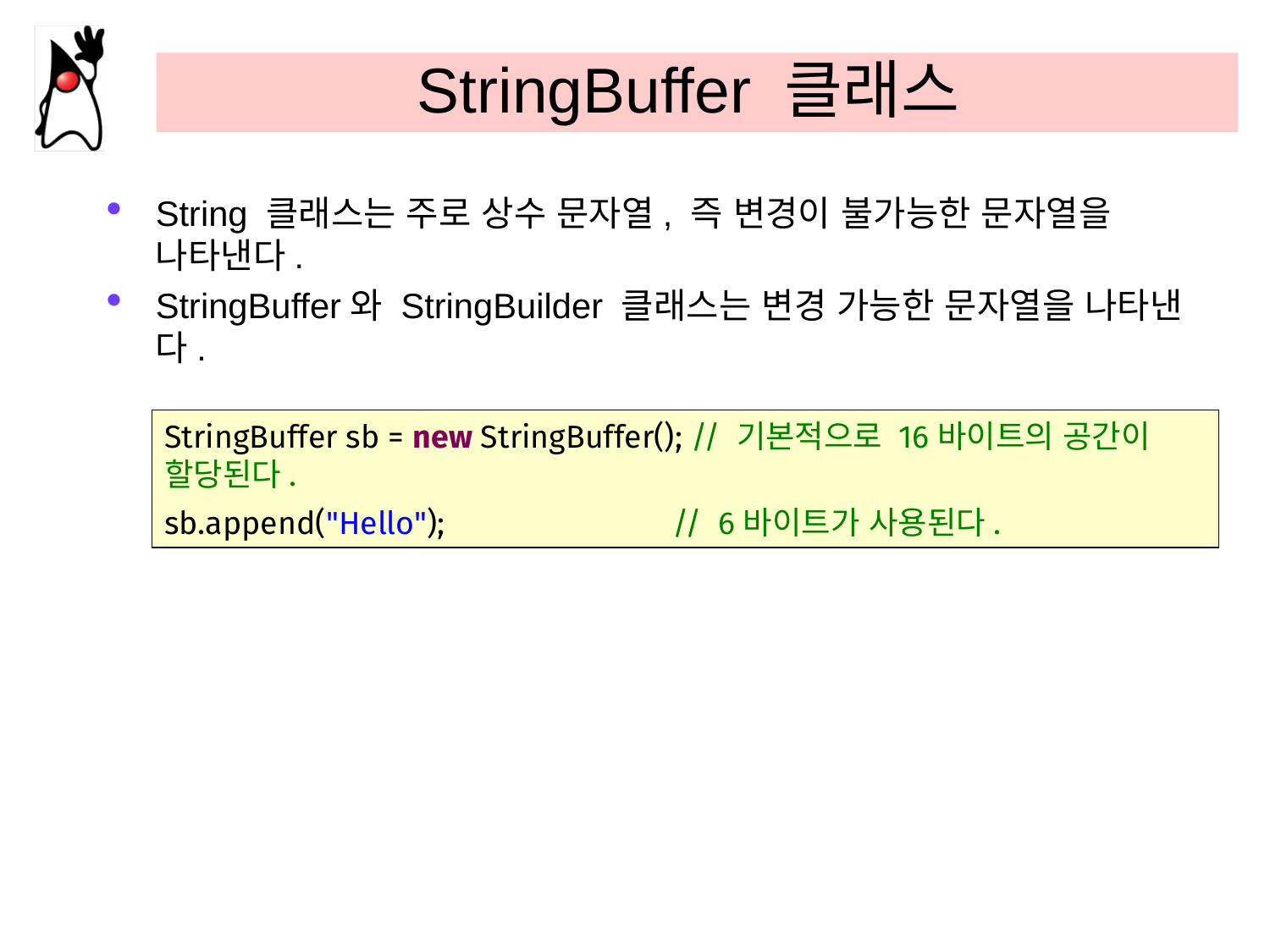

# StringBuffer 클래스
String 클래스는 주로 상수 문자열, 즉 변경이 불가능한 문자열을 나타낸다.
StringBuffer와 StringBuilder 클래스는 변경 가능한 문자열을 나타낸다.
StringBuffer sb = new StringBuffer(); // 기본적으로 16바이트의 공간이 할당된다.
sb.append("Hello");  		//  6바이트가 사용된다.